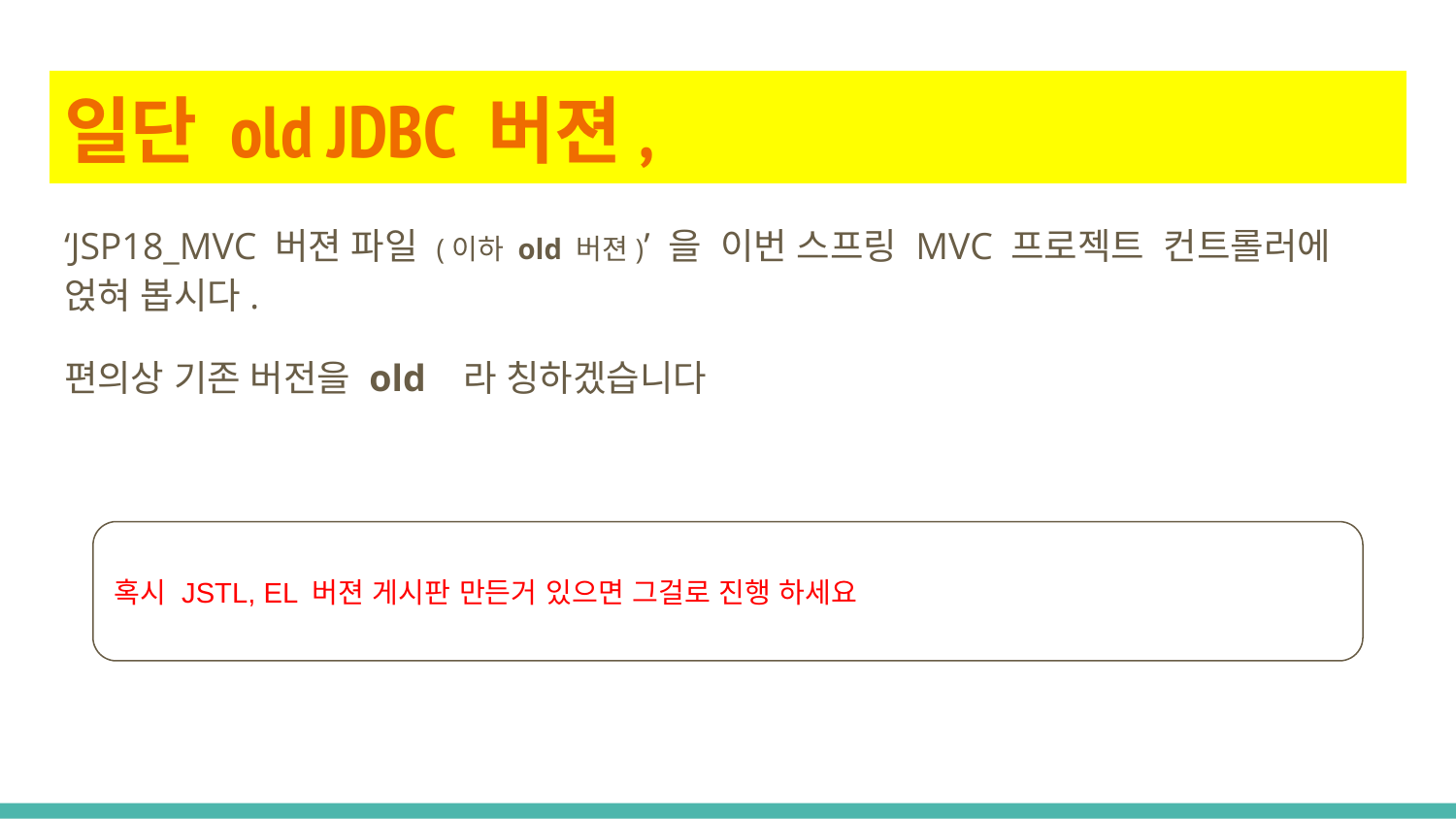

# 일단 old JDBC 버젼,
‘JSP18_MVC 버젼 파일 (이하 old 버젼)’ 을  이번 스프링 MVC 프로젝트  컨트롤러에 얹혀 봅시다.
편의상 기존 버전을 old   라 칭하겠습니다
혹시 JSTL, EL 버젼 게시판 만든거 있으면 그걸로 진행 하세요